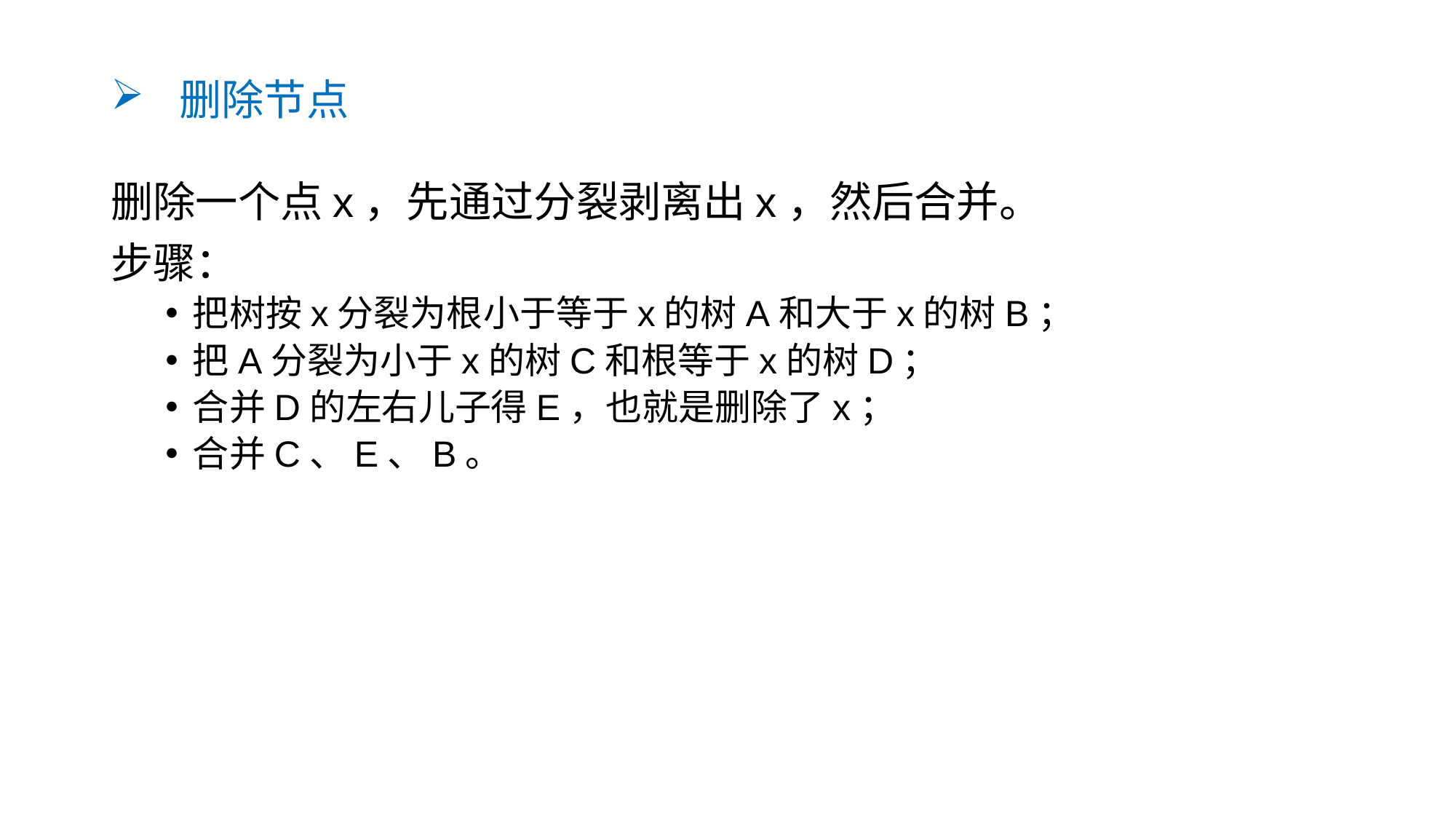

# 删除节点
删除一个点x，先通过分裂剥离出x，然后合并。
步骤：
把树按x分裂为根小于等于x的树A和大于x的树B；
把A分裂为小于x的树C和根等于x的树D；
合并D的左右儿子得E，也就是删除了x；
合并C、E、B。